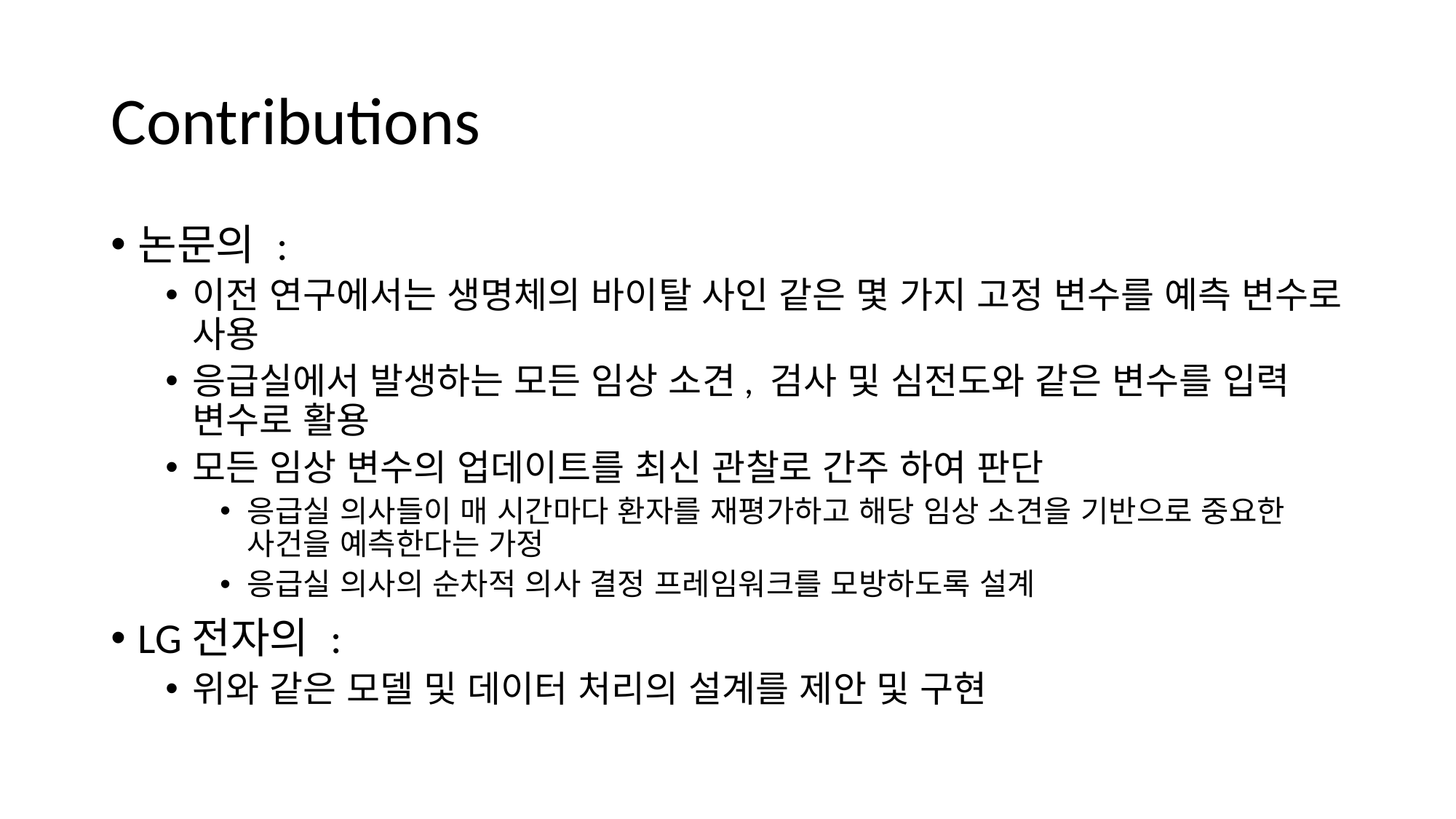

# Contributions
논문의 :
이전 연구에서는 생명체의 바이탈 사인 같은 몇 가지 고정 변수를 예측 변수로 사용
응급실에서 발생하는 모든 임상 소견, 검사 및 심전도와 같은 변수를 입력 변수로 활용
모든 임상 변수의 업데이트를 최신 관찰로 간주 하여 판단
응급실 의사들이 매 시간마다 환자를 재평가하고 해당 임상 소견을 기반으로 중요한 사건을 예측한다는 가정
응급실 의사의 순차적 의사 결정 프레임워크를 모방하도록 설계
LG전자의 :
위와 같은 모델 및 데이터 처리의 설계를 제안 및 구현